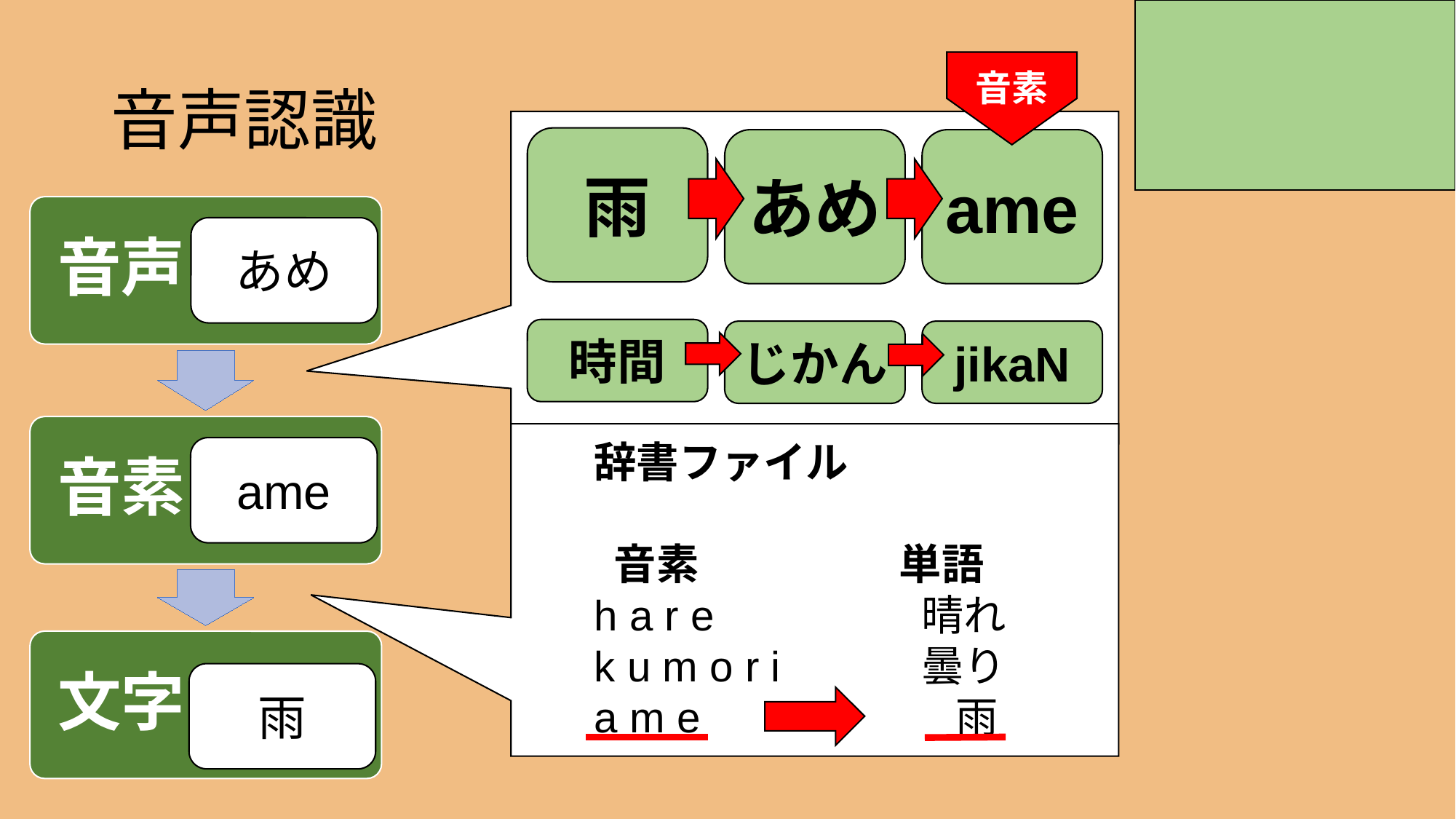

音素
# 音声認識

雨
ame
あめ

音声

音素

文字
あめ
時間
jikaN
じかん

ame
辞書ファイル

 音素		         単語
h a r e	  	晴れ
k u m o r i 	  	曇り
a m e		  	  雨
雨